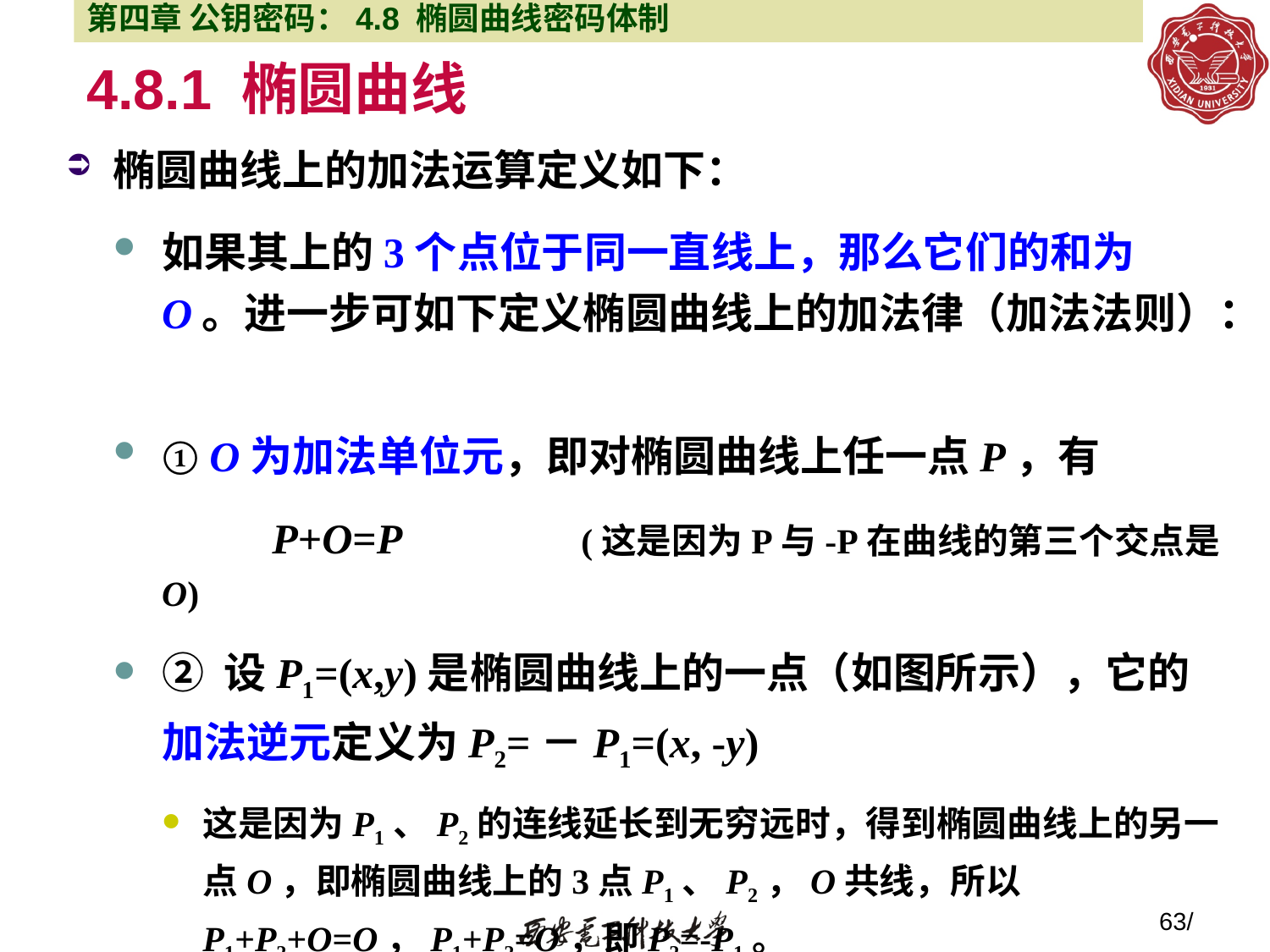

第四章 公钥密码：4.8 椭圆曲线密码体制
# 4.8.1 椭圆曲线
椭圆曲线上的加法运算定义如下：
如果其上的3个点位于同一直线上，那么它们的和为O。进一步可如下定义椭圆曲线上的加法律（加法法则）：
① O为加法单位元，即对椭圆曲线上任一点P，有
               P+O=P                 (这是因为P与-P在曲线的第三个交点是O)
② 设P1=(x,y)是椭圆曲线上的一点（如图所示），它的加法逆元定义为P2=－P1=(x, -y)
这是因为P1、P2的连线延长到无穷远时，得到椭圆曲线上的另一点O，即椭圆曲线上的3点P1、P2，O共线，所以P1+P2+O=O，P1+P2=O，即P2=-P1。
由O+O=O，还可得O= -O
63/